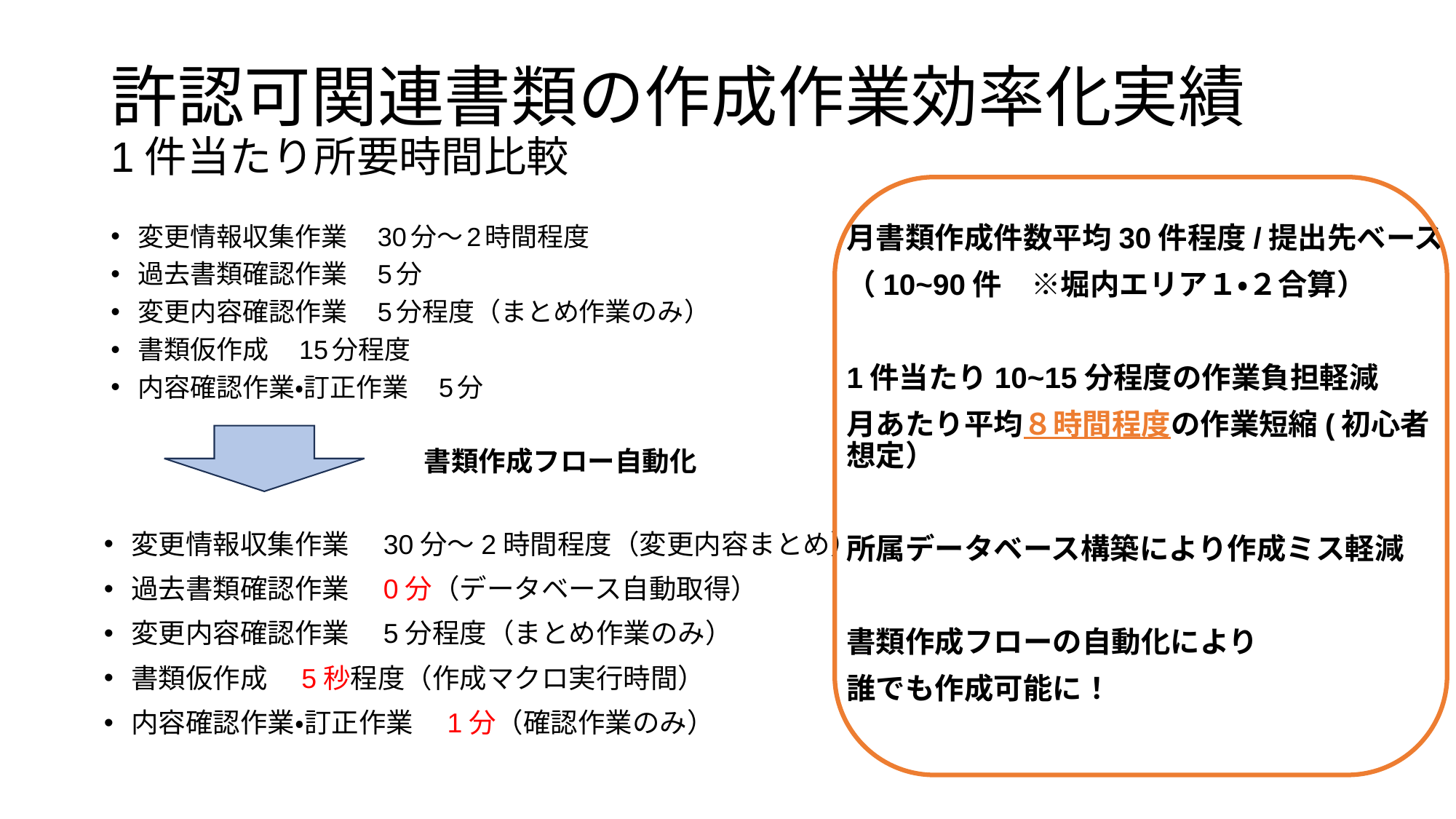

# 許認可関連書類の作成作業効率化実績 1件当たり所要時間比較

変更情報収集作業　30分～2時間程度
過去書類確認作業　5分
変更内容確認作業　5分程度（まとめ作業のみ）
書類仮作成　15分程度
内容確認作業・訂正作業　5分

月書類作成件数平均30件程度/提出先ベース
（10~90件　※堀内エリア１・２合算）

1件当たり10~15分程度の作業負担軽減
月あたり平均８時間程度の作業短縮(初心者想定）

所属データベース構築により作成ミス軽減

書類作成フローの自動化により
誰でも作成可能に！

書類作成フロー自動化
変更情報収集作業　30分～2時間程度（変更内容まとめ）
過去書類確認作業　0分（データベース自動取得）
変更内容確認作業　5分程度（まとめ作業のみ）
書類仮作成　5秒程度（作成マクロ実行時間）
内容確認作業・訂正作業　1分（確認作業のみ）